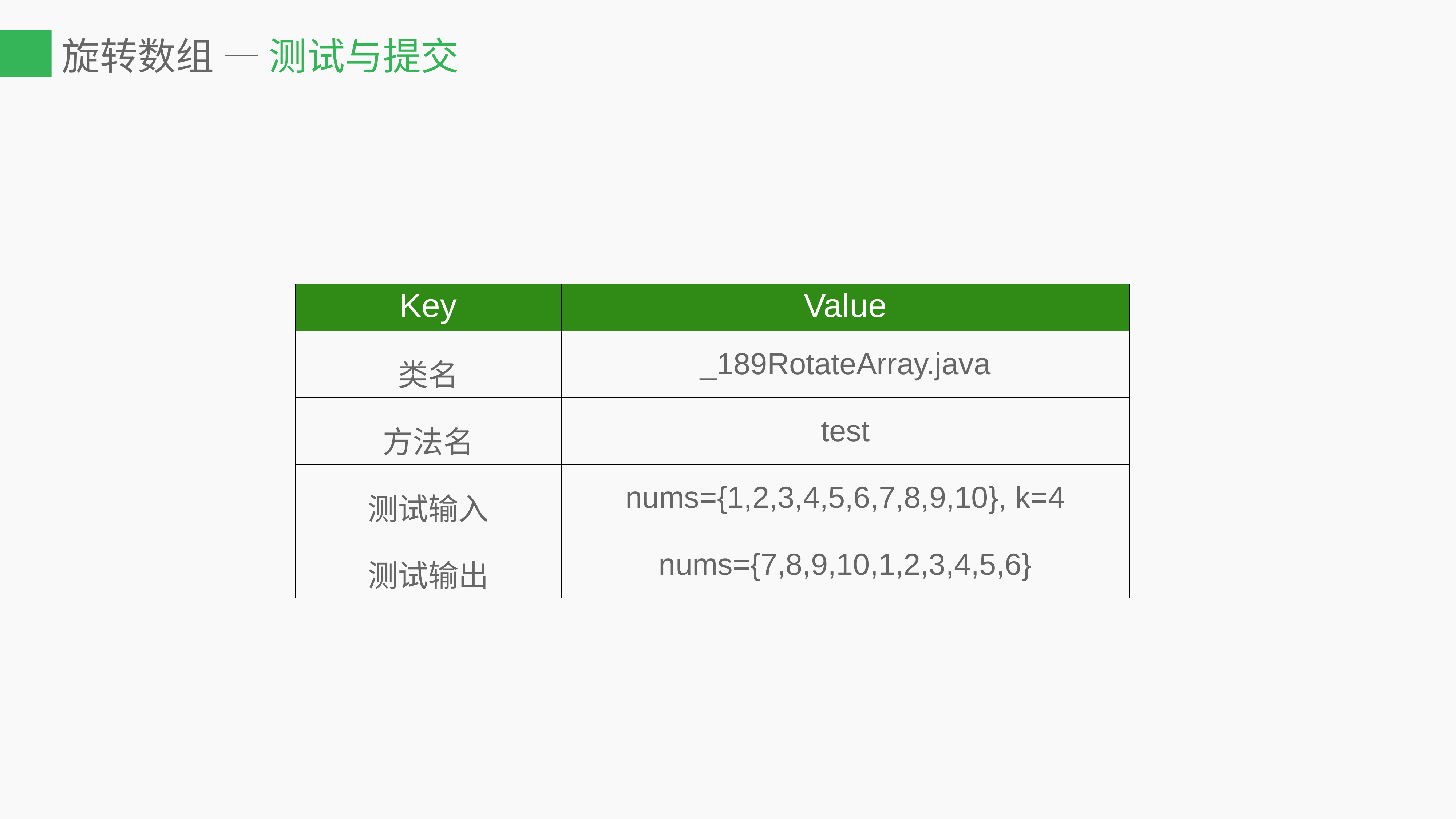

# 旋转数组 — 测试与提交

| Key | Value |
| --- | --- |
| 类名 | \_189RotateArray.java |
| 方法名 | test |
| 测试输入 | nums={1,2,3,4,5,6,7,8,9,10}, k=4 |
| 测试输出 | nums={7,8,9,10,1,2,3,4,5,6} |